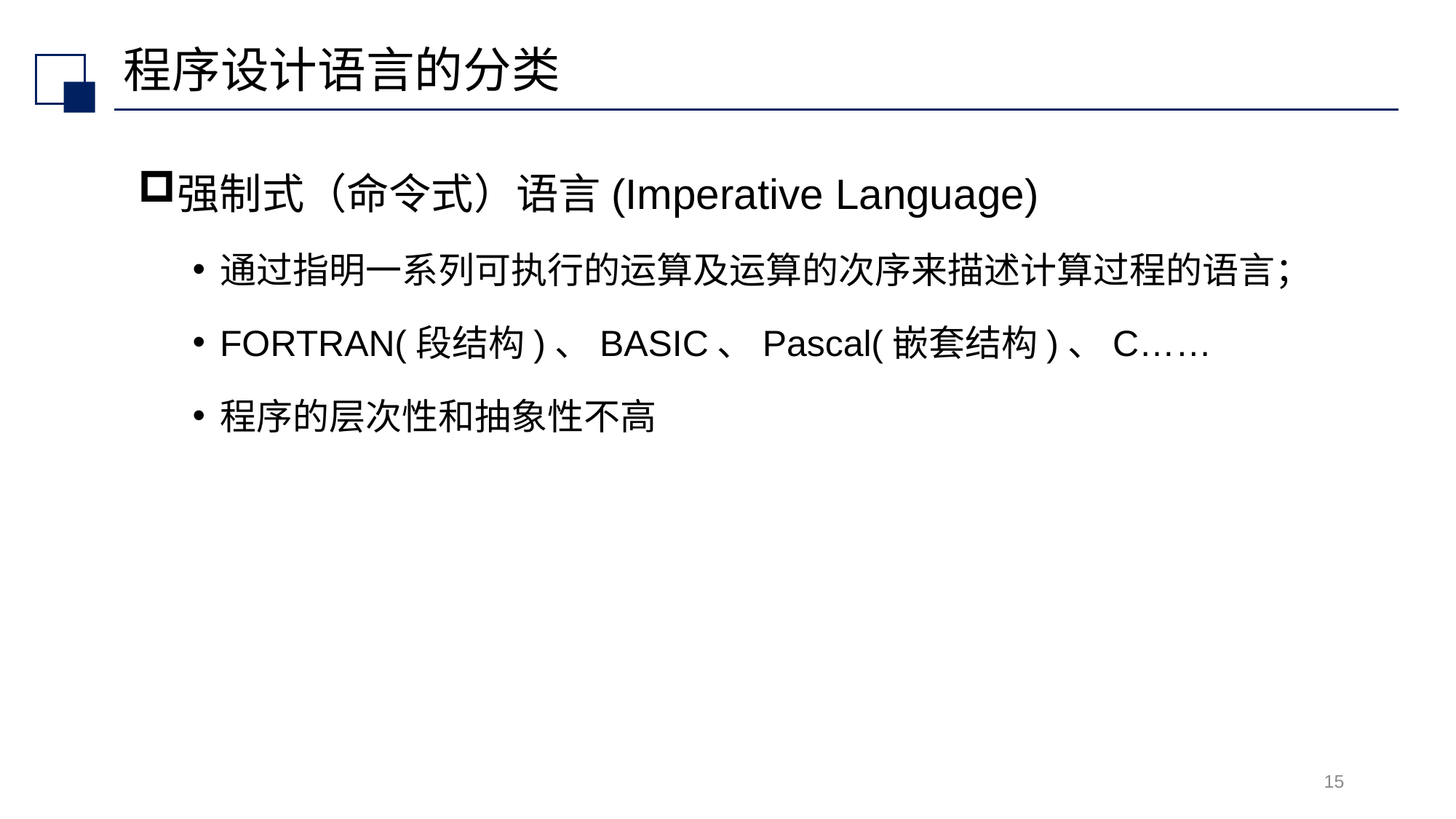

# 程序设计语言的分类
强制式（命令式）语言(Imperative Language)
通过指明一系列可执行的运算及运算的次序来描述计算过程的语言；
FORTRAN(段结构)、BASIC、Pascal(嵌套结构)、C……
程序的层次性和抽象性不高

15